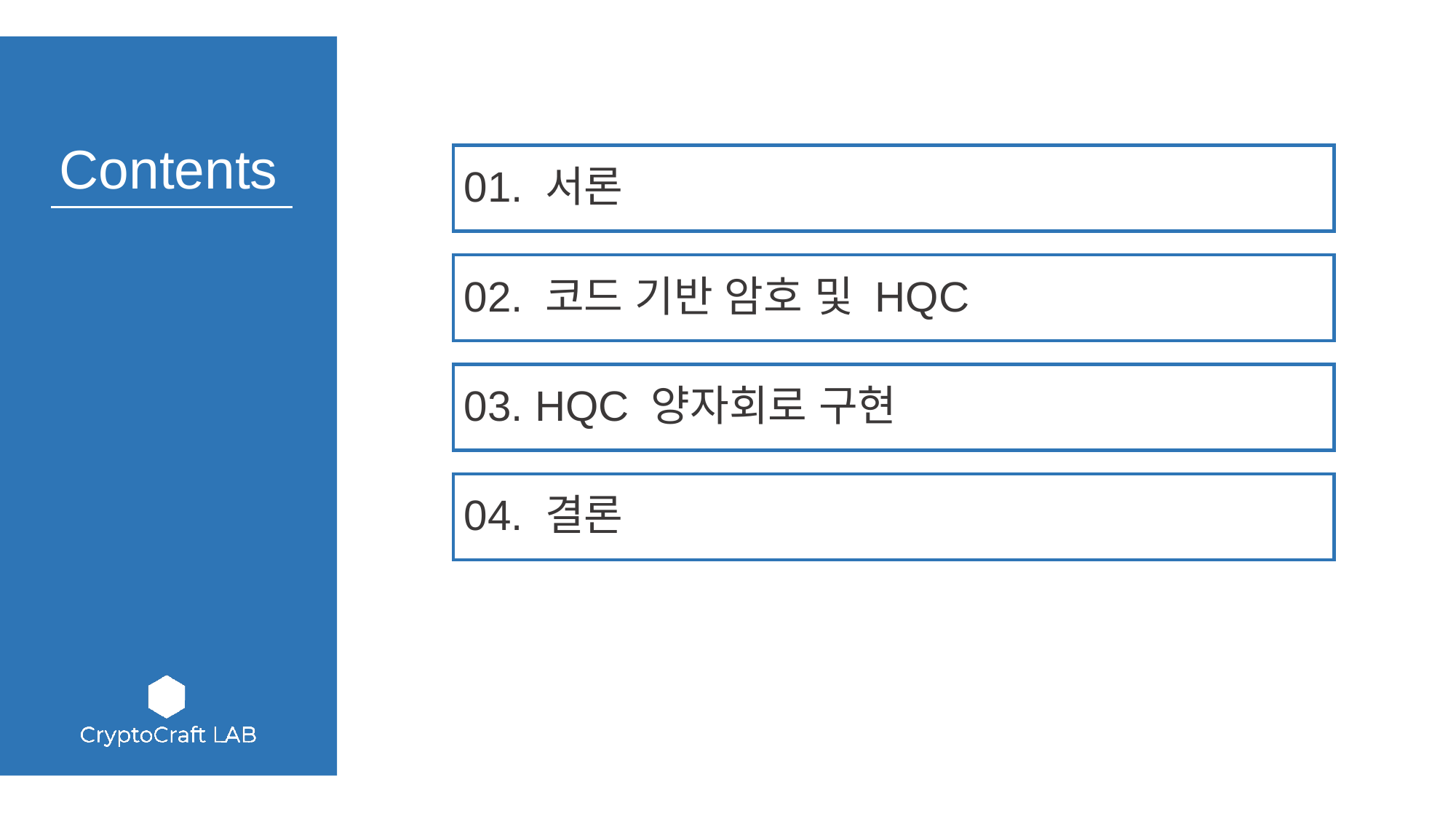

01. 서론
02. 코드 기반 암호 및 HQC
03. HQC 양자회로 구현
04. 결론

05.